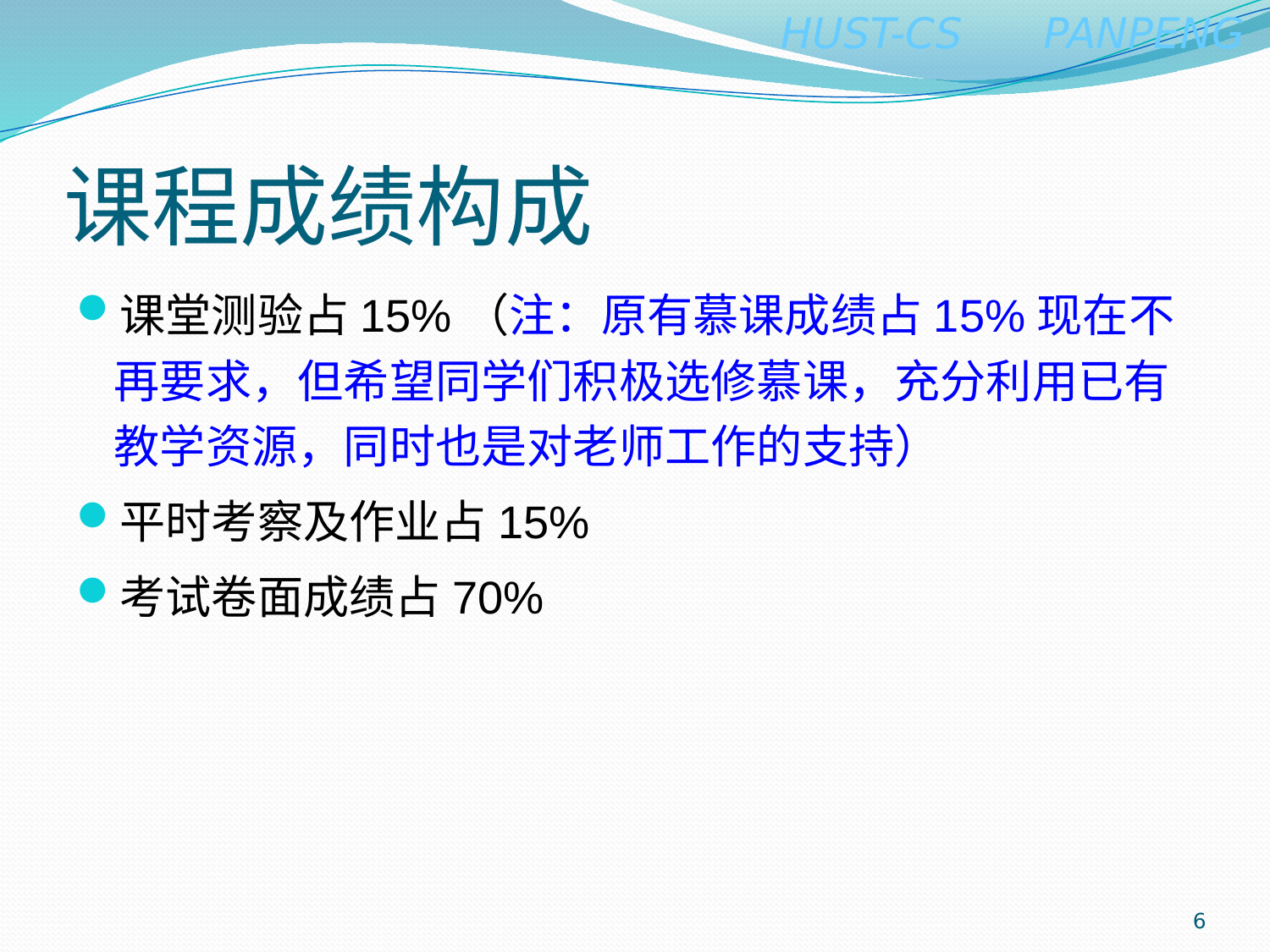

# 课程成绩构成
课堂测验占15%（注：原有慕课成绩占15%现在不再要求，但希望同学们积极选修慕课，充分利用已有教学资源，同时也是对老师工作的支持）
平时考察及作业占15%
考试卷面成绩占70%
6